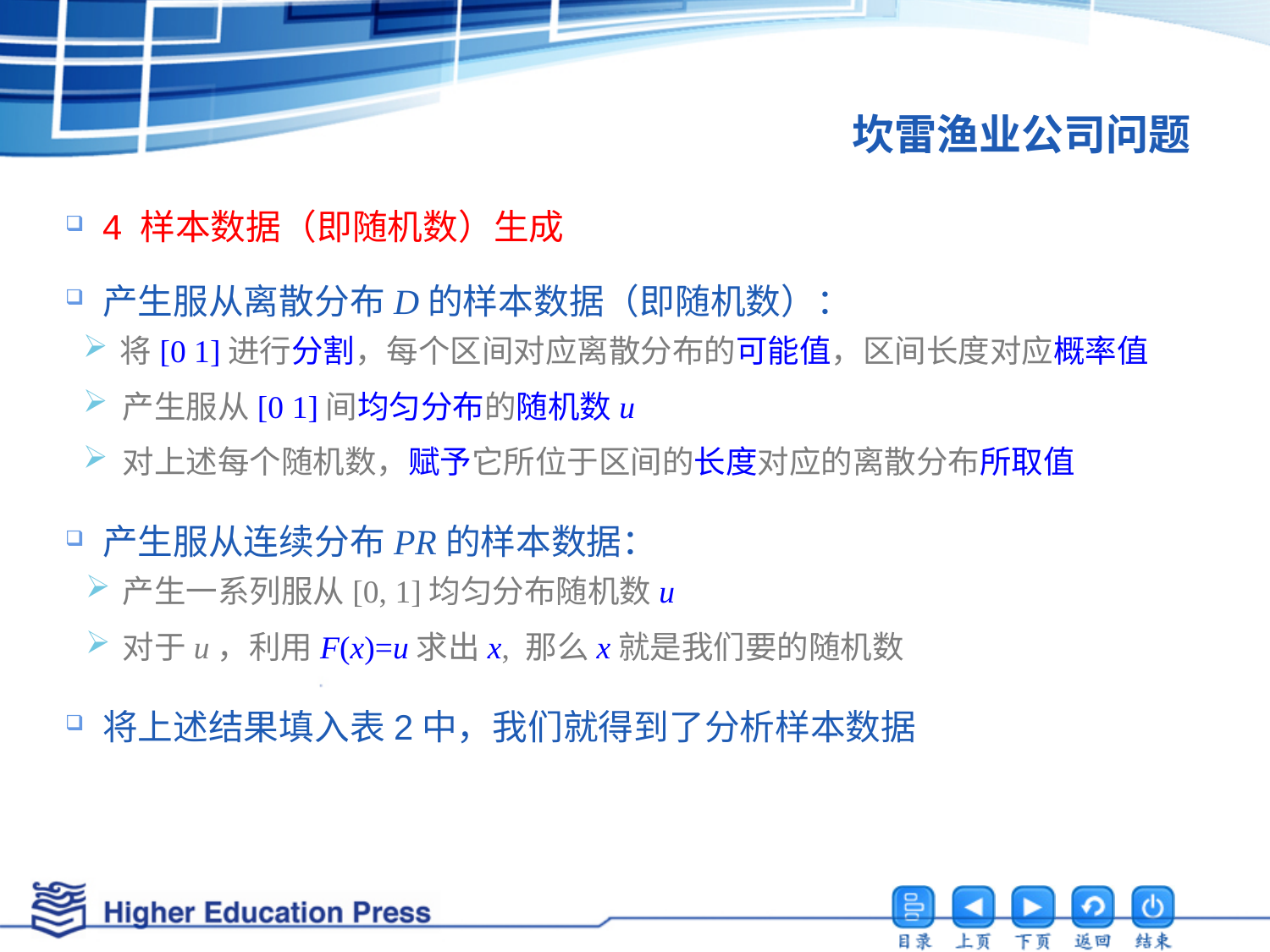

# 坎雷渔业公司问题
4 样本数据（即随机数）生成
产生服从离散分布D的样本数据（即随机数）：
将[0 1]进行分割，每个区间对应离散分布的可能值，区间长度对应概率值
产生服从[0 1]间均匀分布的随机数u
对上述每个随机数，赋予它所位于区间的长度对应的离散分布所取值
产生服从连续分布PR的样本数据：
产生一系列服从[0, 1]均匀分布随机数u
对于u，利用F(x)=u求出x, 那么x就是我们要的随机数
将上述结果填入表2中，我们就得到了分析样本数据